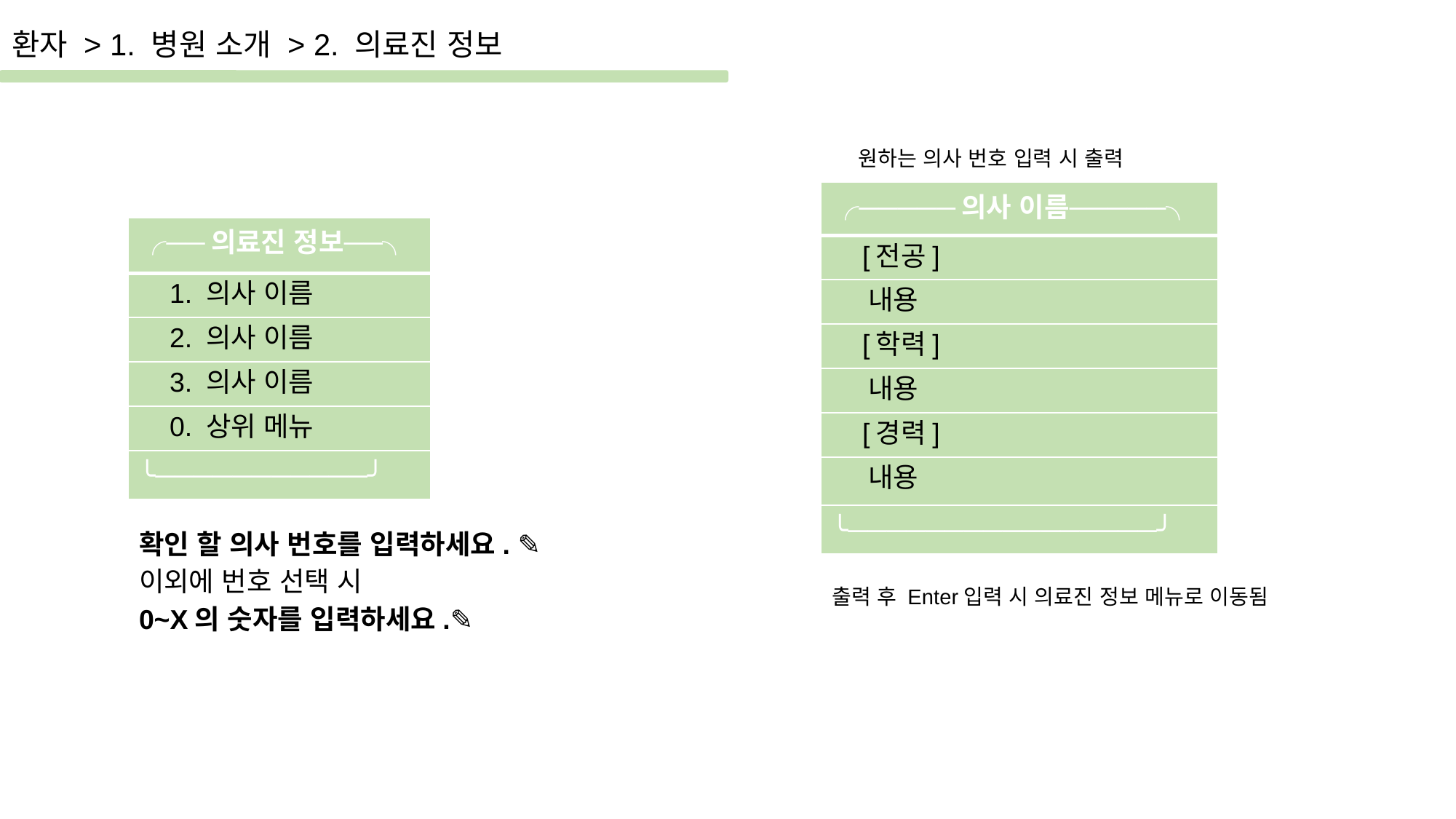

환자 > 1. 병원 소개 > 2. 의료진 정보

원하는 의사 번호 입력 시 출력
| ╭─────의사 이름─────╮ |
| --- |
| [전공] |
| 내용 |
| [학력] |
| 내용 |
| [경력] |
| 내용 |
| ╰────────────────╯ |
| ╭──의료진 정보──╮ |
| --- |
| 1. 의사 이름 |
| 2. 의사 이름 |
| 3. 의사 이름 |
| 0. 상위 메뉴 |
| ╰───────────╯ |
확인 할 의사 번호를 입력하세요. ✎
이외에 번호 선택 시
0~X의 숫자를 입력하세요.✎
출력 후 Enter입력 시 의료진 정보 메뉴로 이동됨